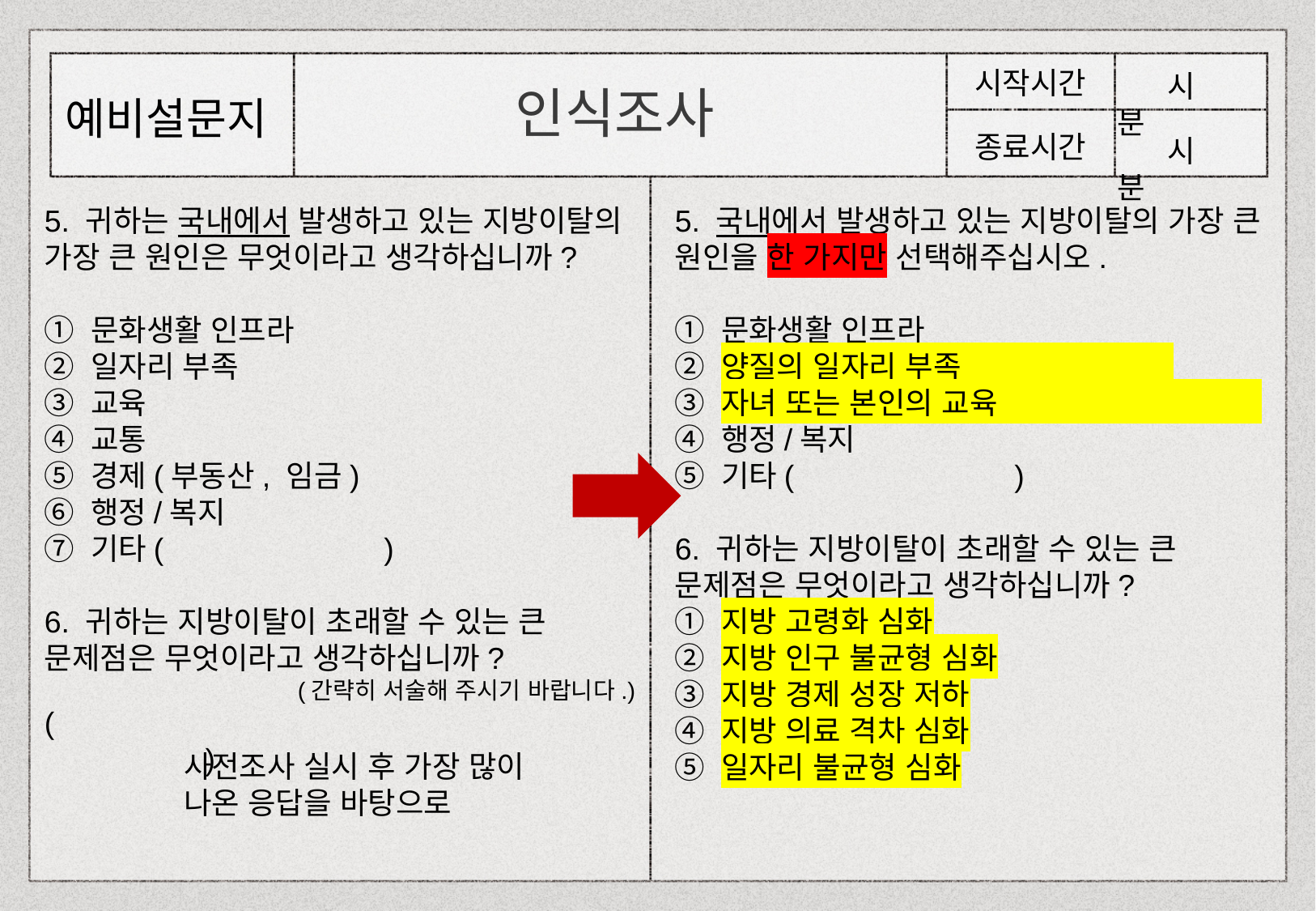

시작시간
     시       분
종료시간
     시       분
인식조사
예비설문지

5. 귀하는 국내에서 발생하고 있는 지방이탈의 가장 큰 원인은 무엇이라고 생각하십니까?

① 문화생활 인프라
② 일자리 부족
③ 교육
④ 교통
⑤ 경제(부동산, 임금)
⑥ 행정/복지
⑦ 기타(                          )
6. 귀하는 지방이탈이 초래할 수 있는 큰 문제점은 무엇이라고 생각하십니까?
(간략히 서술해 주시기 바랍니다.)
(                                                                   )

5. 국내에서 발생하고 있는 지방이탈의 가장 큰 원인을 한 가지만 선택해주십시오.

① 문화생활 인프라
② 양질의 일자리 부족
③ 자녀 또는 본인의 교육
④ 행정/복지
⑤ 기타(                          )
6. 귀하는 지방이탈이 초래할 수 있는 큰 문제점은 무엇이라고 생각하십니까?
① 지방 고령화 심화
② 지방 인구 불균형 심화
③ 지방 경제 성장 저하
④ 지방 의료 격차 심화
⑤ 일자리 불균형 심화

사전조사 실시 후 가장 많이 나온 응답을 바탕으로